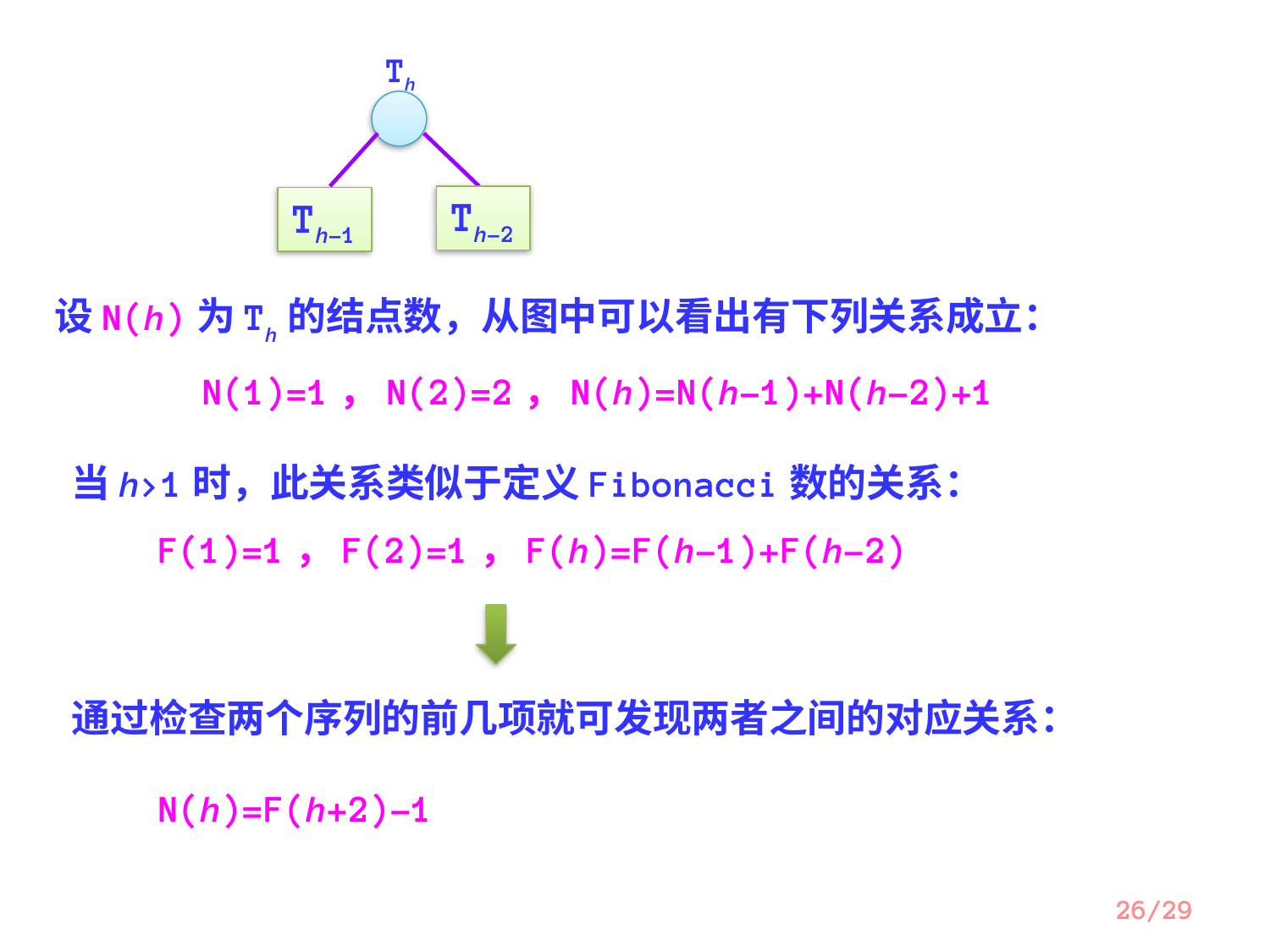

Th

Th-2
Th-1
设N(h)为Th的结点数，从图中可以看出有下列关系成立：
       N(1)=1，N(2)=2，N(h)=N(h-1)+N(h-2)+1
当h>1时，此关系类似于定义Fibonacci数的关系：
　　F(1)=1，F(2)=1，F(h)=F(h-1)+F(h-2)

通过检查两个序列的前几项就可发现两者之间的对应关系：
　　N(h)=F(h+2)-1
26/29